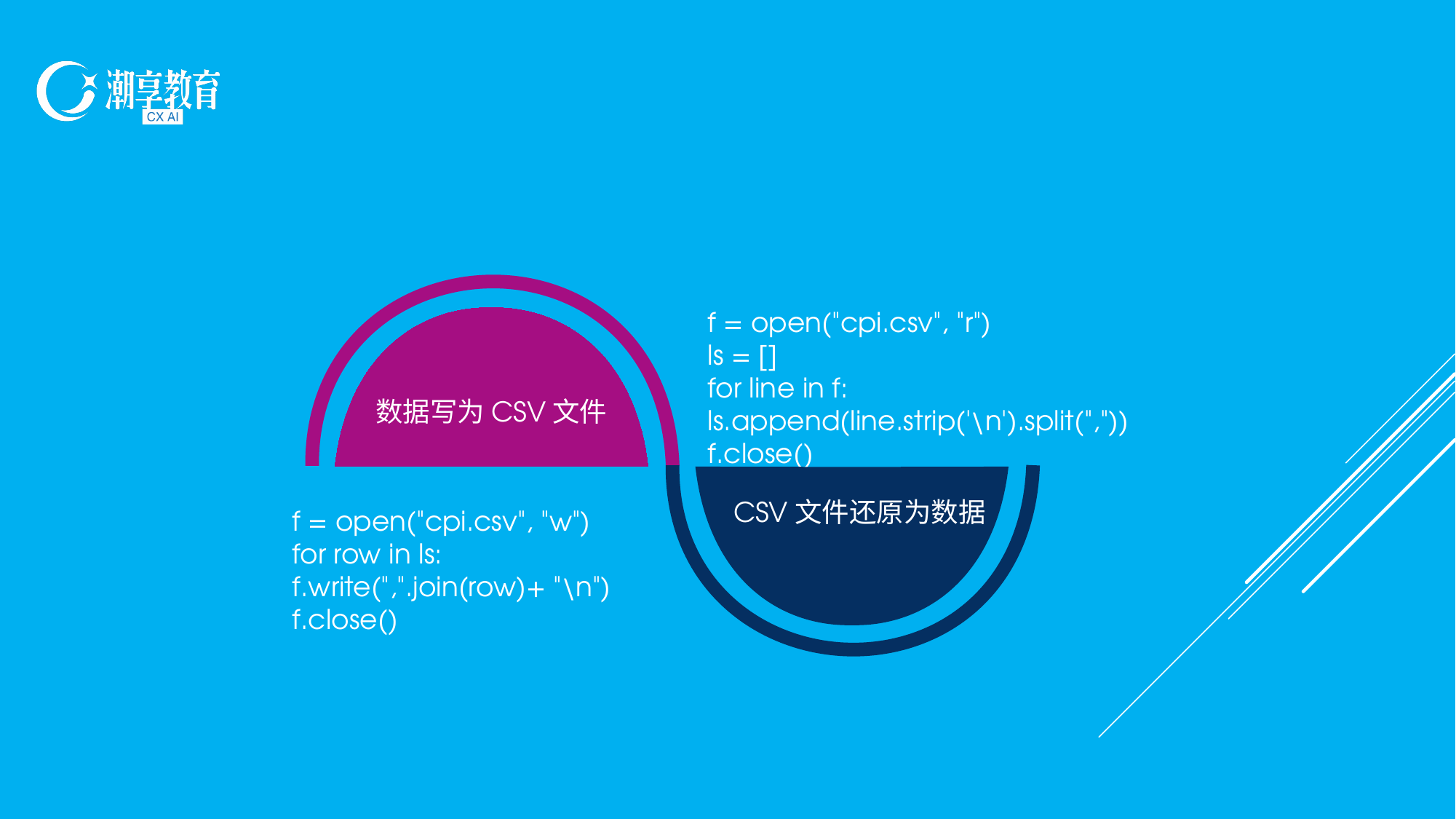

f = open("cpi.csv", "r")
ls = []
for line in f:
ls.append(line.strip('\n').split(","))
f.close()
print(ls)
数据写为CSV文件

CSV文件还原为数据
f = open("cpi.csv", "w")
for row in ls:
f.write(",".join(row)+ "\n")
f.close()